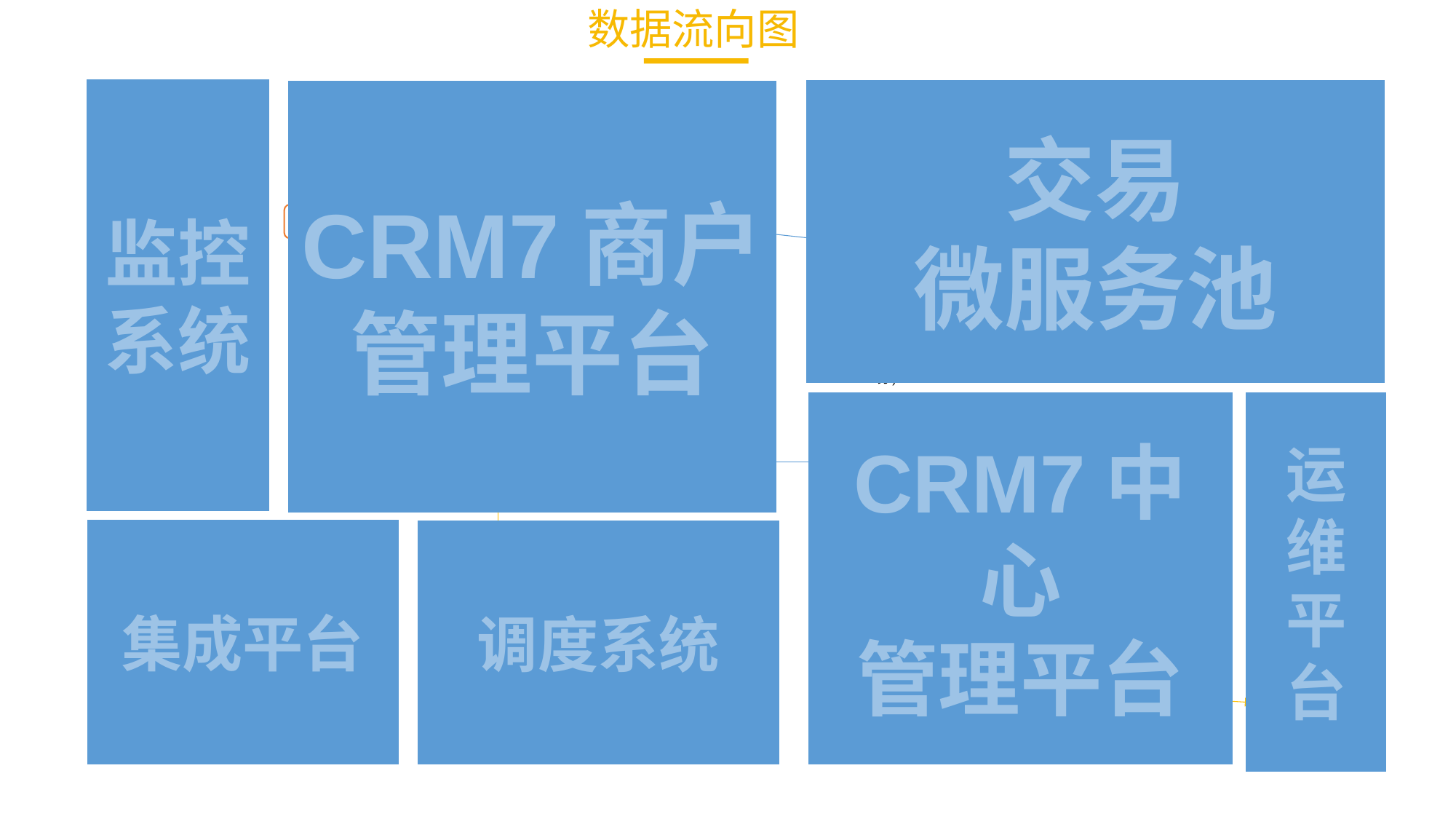

数据流向图

监控系统
交易
微服务池
CRM7商户管理平台

Cweb
（PC前端）
CPWeb
（手机前端）

统计信息上报
     Csms
(短信发送服务)
     Crouter
(交易路由服务)

CAT-Agent
（采集服务）
JSONP
JSONP

Crm
(阿里云RDS)  （master/slave）
     Cup
(卡升级服务)
)
)

RabbitMQ
(消息总线)

Crm
（商户后台接口）
Creprort
（报表接口）
Cpos
（交易接口）
Cmarket
营销接口
CAT-Proxy-gateway

       Cbehavior
(用户行为记录服务)
CAT-Transfer
临时存储

     Clabel
   (贴签服务)

     Cnotify
(业务规则服务)
CAT-Judge
告警判定
Crm
(阿里云RDS)  （master/slave）
CRM7中心
管理平台
运维平台
第三方接入
CAT-Alert
发送告警

CCweb
（中心PC前端）
CAS
（API平台）
代理商平台
统一平台S1
集成平台
调度系统
JSONP
Lts-TASKTracker
（执行任务器）

CIS
（集成平台）
CCMS
（中心平台接口）
CCAS
（中心API接口）
Lts-JobClicent
（提交任务器）
支付
Lts-JobTracker
（任务调度）
微信
CCOS
（中心运维管理）
Lts
(阿里云RDS)
CrmCenter
 (阿里云RDS)
Lts-Admin
（后台管理）
……